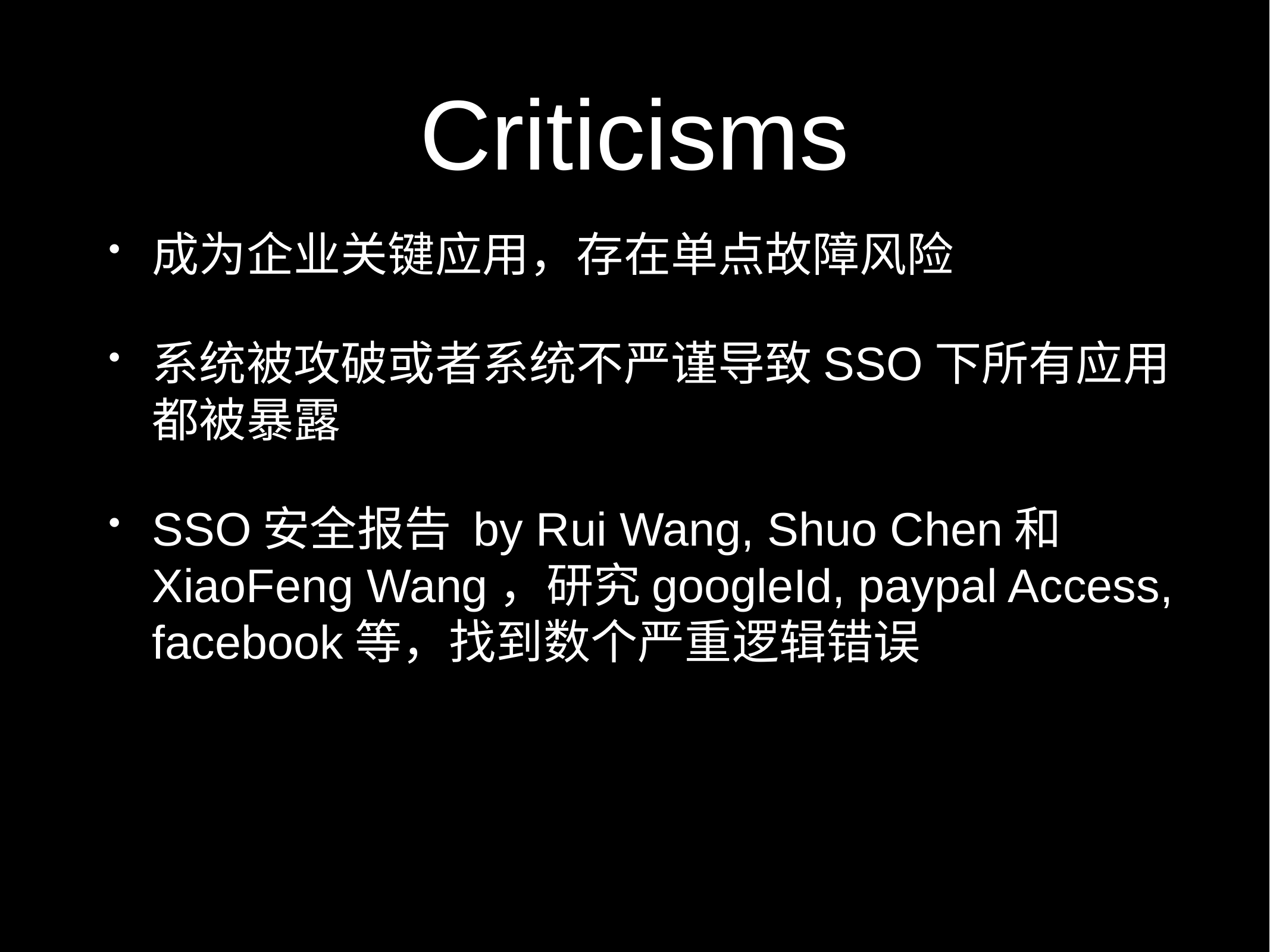

# Criticisms
成为企业关键应用，存在单点故障风险
系统被攻破或者系统不严谨导致SSO下所有应用都被暴露
SSO安全报告 by Rui Wang, Shuo Chen和XiaoFeng Wang，研究googleId, paypal Access, facebook等，找到数个严重逻辑错误